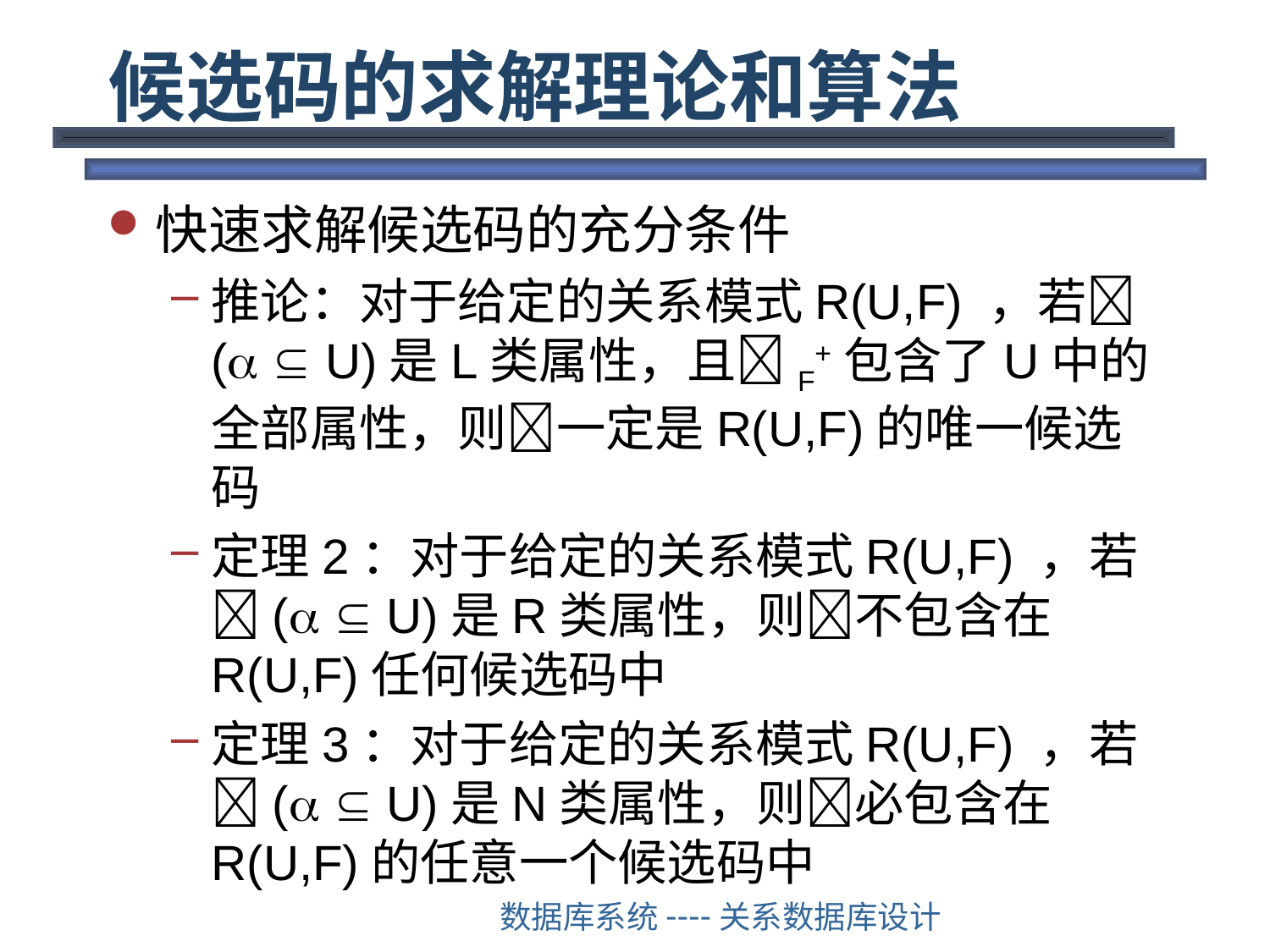

# 候选码的求解理论和算法
快速求解候选码的充分条件
推论：对于给定的关系模式R(U,F) ，若α(α ⊆ U)是L类属性，且αF+包含了U中的全部属性，则α一定是R(U,F)的唯一候选码
定理2：对于给定的关系模式R(U,F) ，若α(α ⊆ U)是R类属性，则α不包含在R(U,F)任何候选码中
定理3：对于给定的关系模式R(U,F) ，若α(α ⊆ U)是N类属性，则α必包含在R(U,F)的任意一个候选码中
数据库系统----关系数据库设计